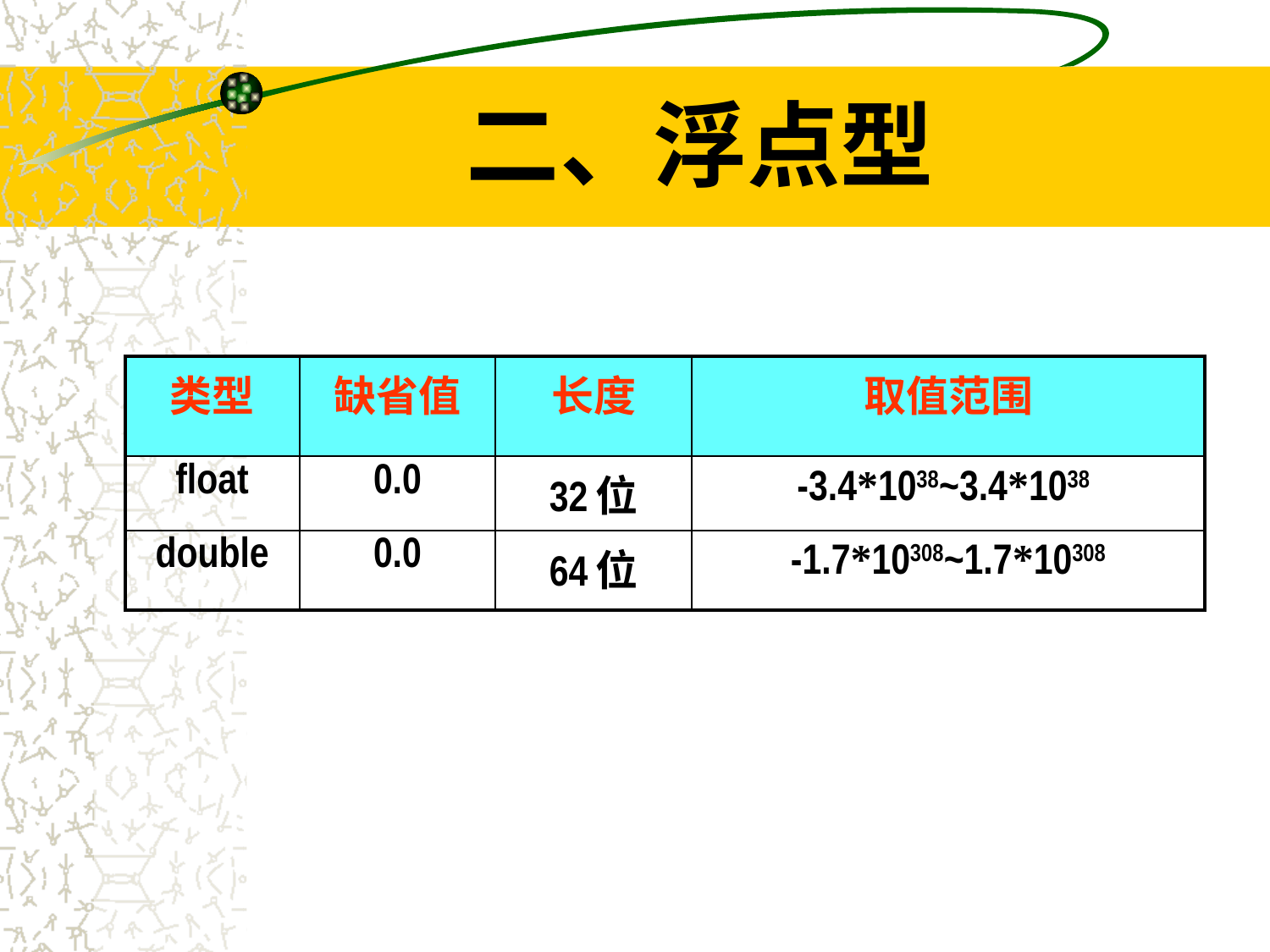

# 二、浮点型
| 类型 | 缺省值 | 长度 | 取值范围 |
| --- | --- | --- | --- |
| float | 0.0 | 32位 | -3.4\*1038~3.4\*1038 |
| double | 0.0 | 64位 | -1.7\*10308~1.7\*10308 |
18